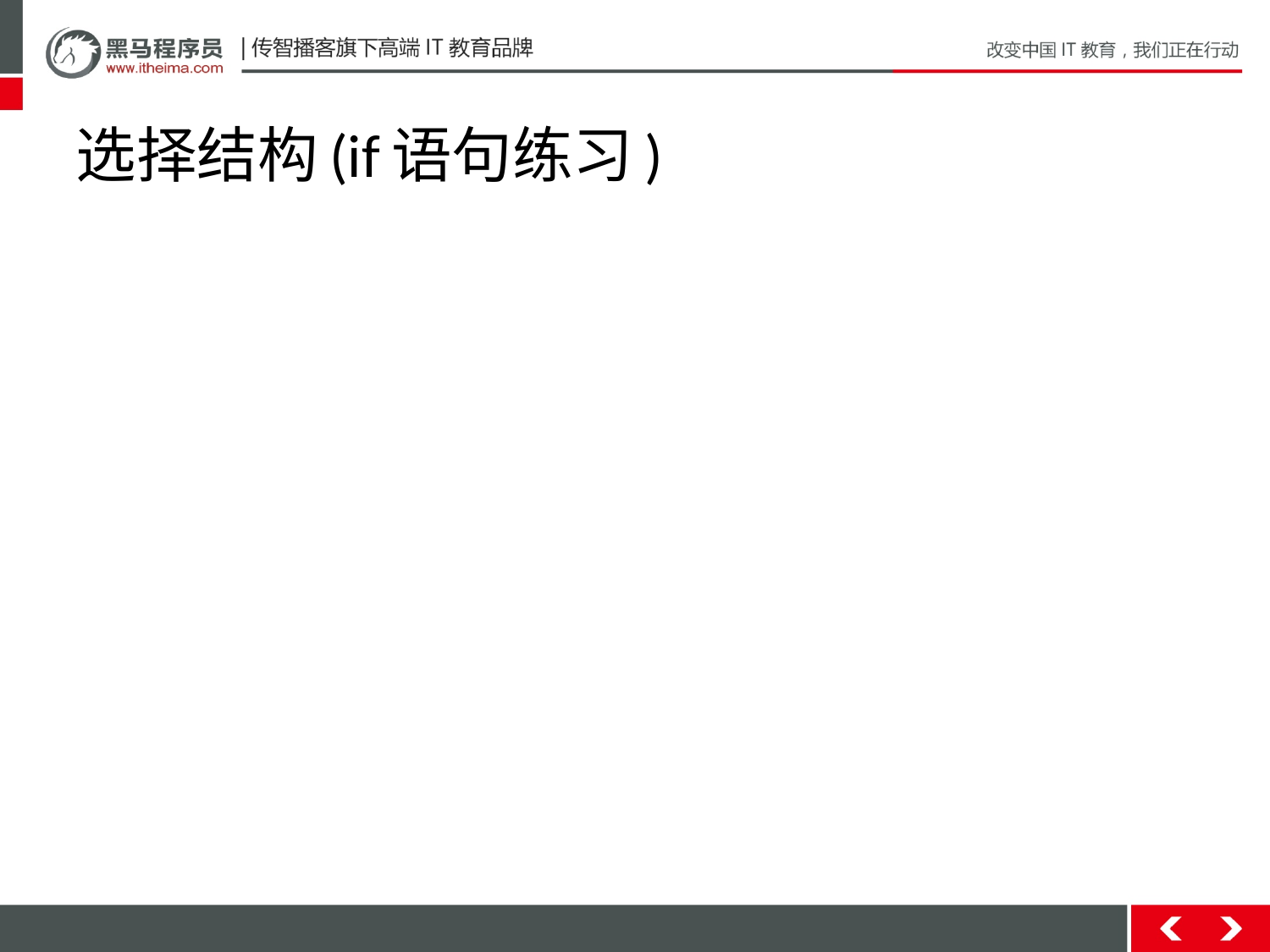

# 选择结构(if语句练习)
键盘录入两个数据，判断两个数据是否相同
键盘录入学生考试成绩，请根据成绩判断该学生属于哪个级别